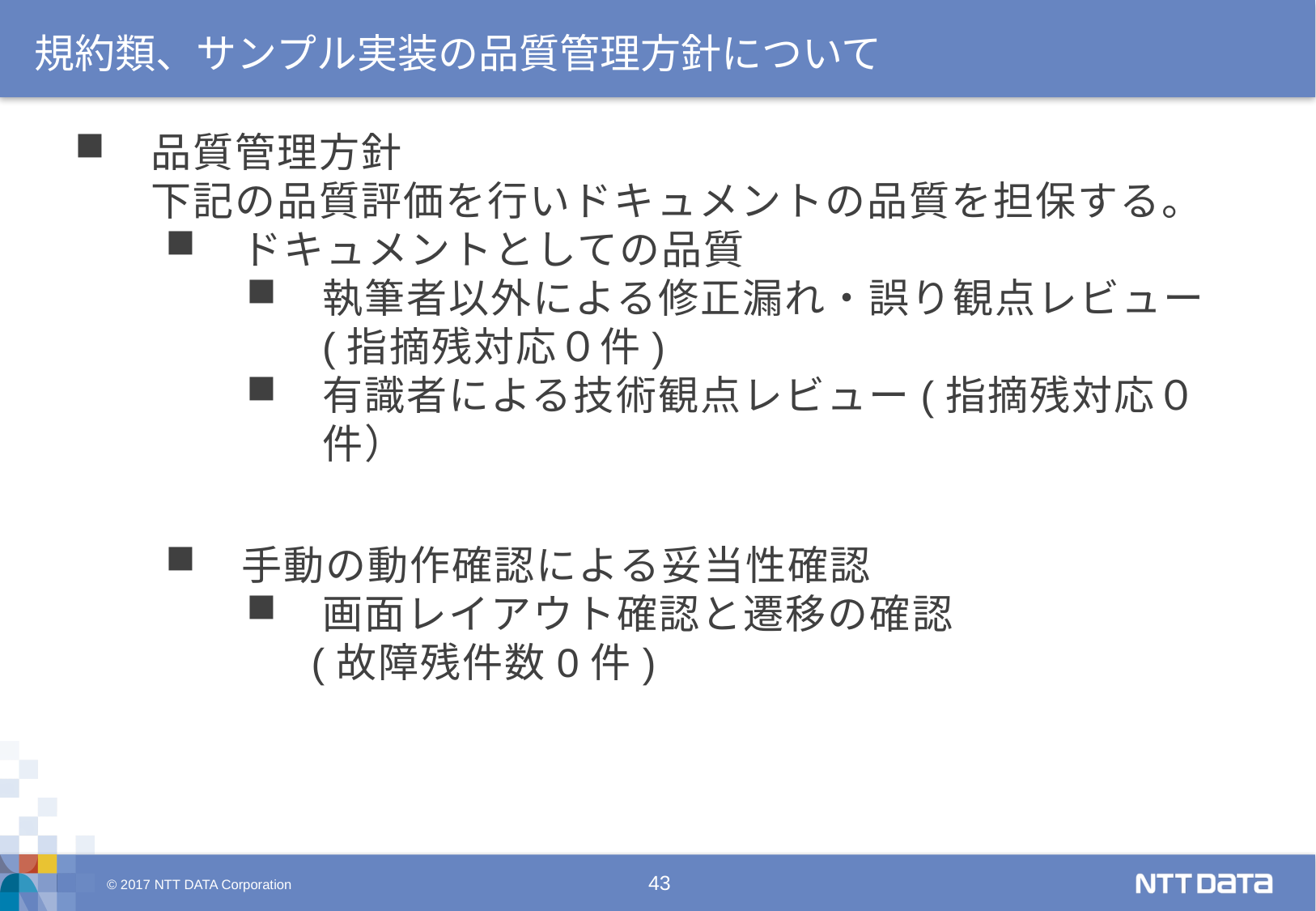

規約類、サンプル実装の品質管理方針について
品質管理方針
下記の品質評価を行いドキュメントの品質を担保する。
ドキュメントとしての品質
執筆者以外による修正漏れ・誤り観点レビュー
(指摘残対応０件)
有識者による技術観点レビュー(指摘残対応０件）

手動の動作確認による妥当性確認
画面レイアウト確認と遷移の確認
     (故障残件数0件)